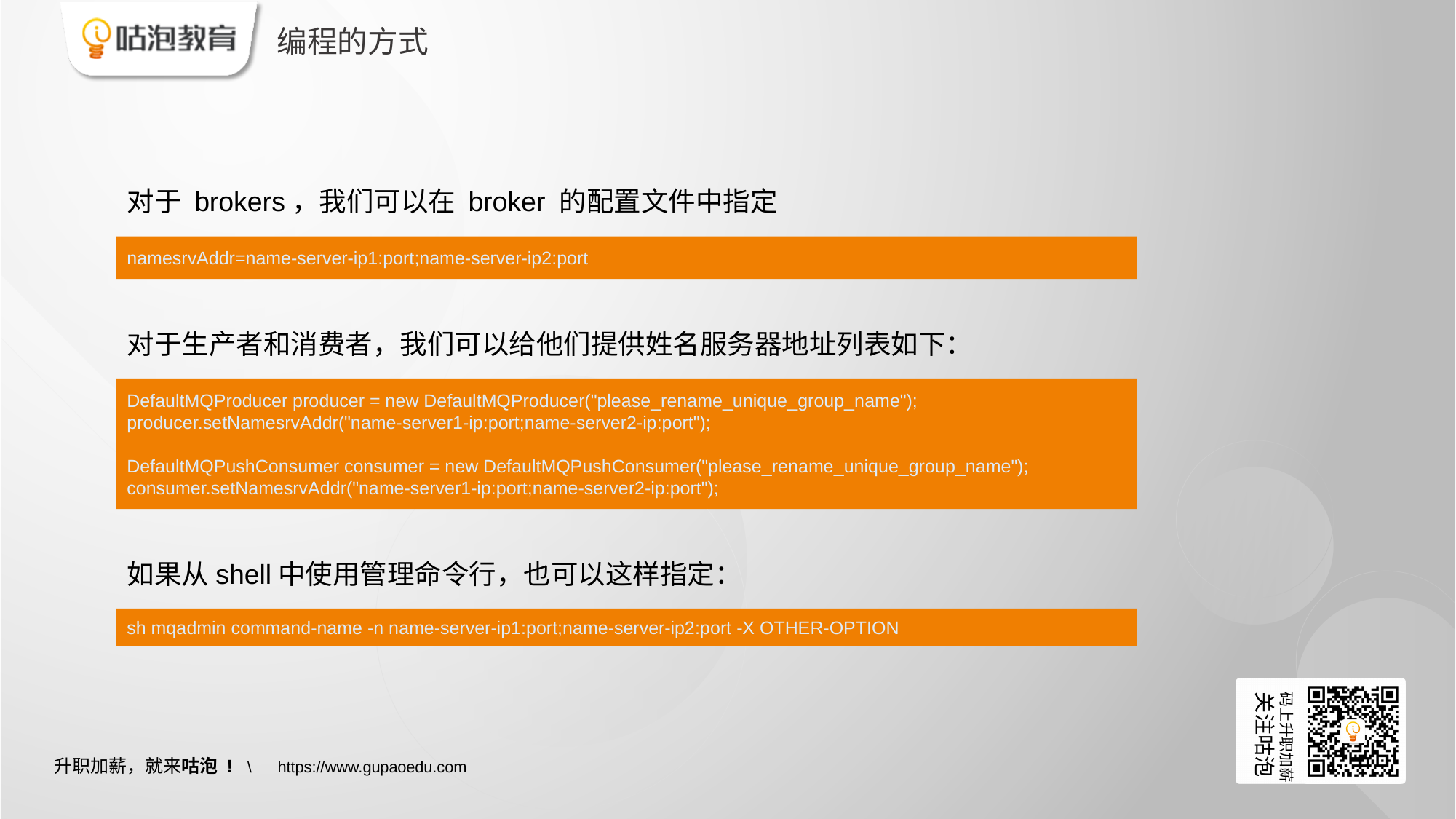

# 编程的方式
对于 brokers，我们可以在 broker 的配置文件中指定
namesrvAddr=name-server-ip1:port;name-server-ip2:port
对于生产者和消费者，我们可以给他们提供姓名服务器地址列表如下：
DefaultMQProducer producer = new DefaultMQProducer("please_rename_unique_group_name");
producer.setNamesrvAddr("name-server1-ip:port;name-server2-ip:port");

DefaultMQPushConsumer consumer = new DefaultMQPushConsumer("please_rename_unique_group_name");
consumer.setNamesrvAddr("name-server1-ip:port;name-server2-ip:port");
如果从shell中使用管理命令行，也可以这样指定：
sh mqadmin command-name -n name-server-ip1:port;name-server-ip2:port -X OTHER-OPTION